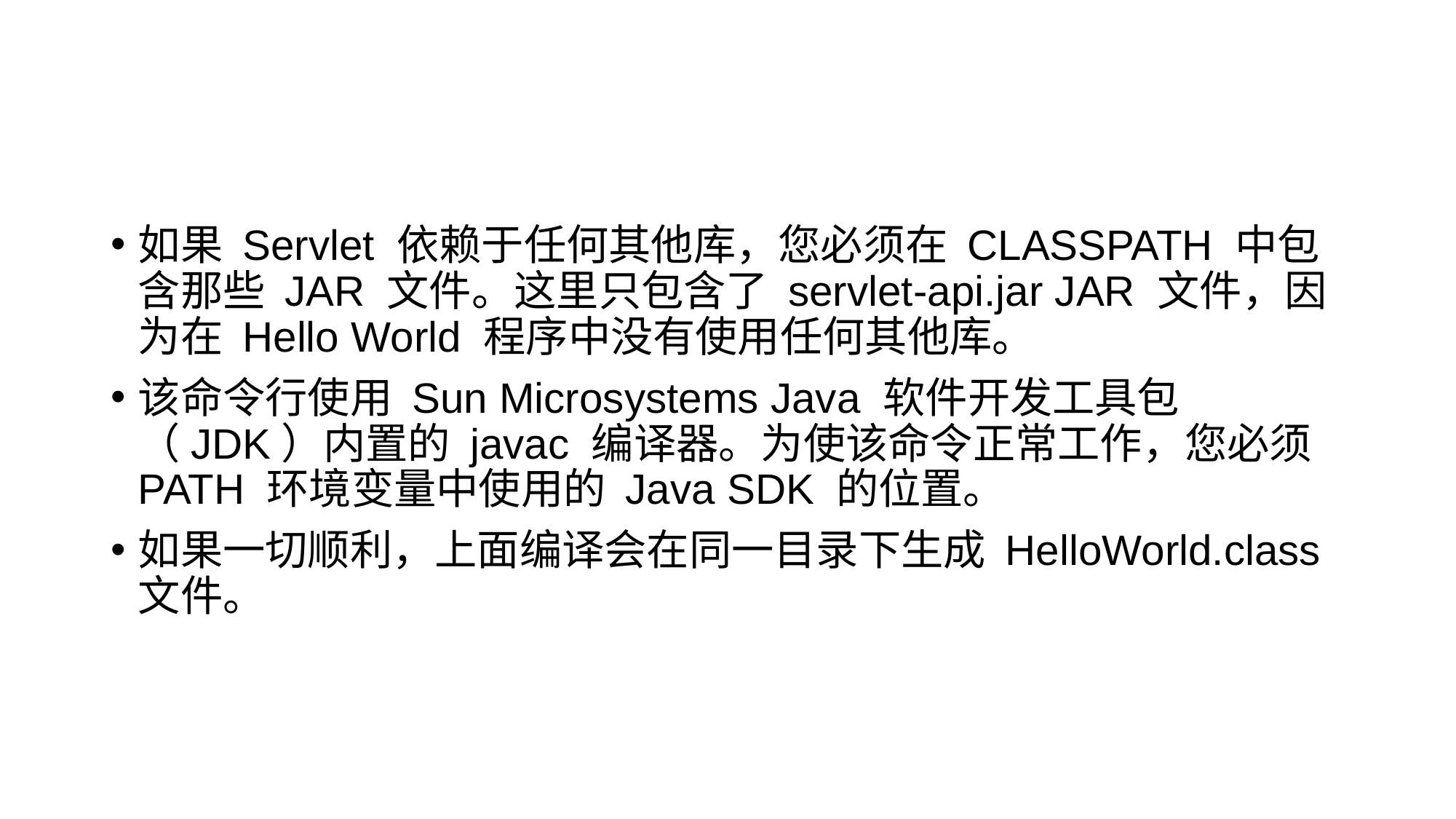

#
如果 Servlet 依赖于任何其他库，您必须在 CLASSPATH 中包含那些 JAR 文件。这里只包含了 servlet-api.jar JAR 文件，因为在 Hello World 程序中没有使用任何其他库。
该命令行使用 Sun Microsystems Java 软件开发工具包（JDK）内置的 javac 编译器。为使该命令正常工作，您必须 PATH 环境变量中使用的 Java SDK 的位置。
如果一切顺利，上面编译会在同一目录下生成 HelloWorld.class 文件。